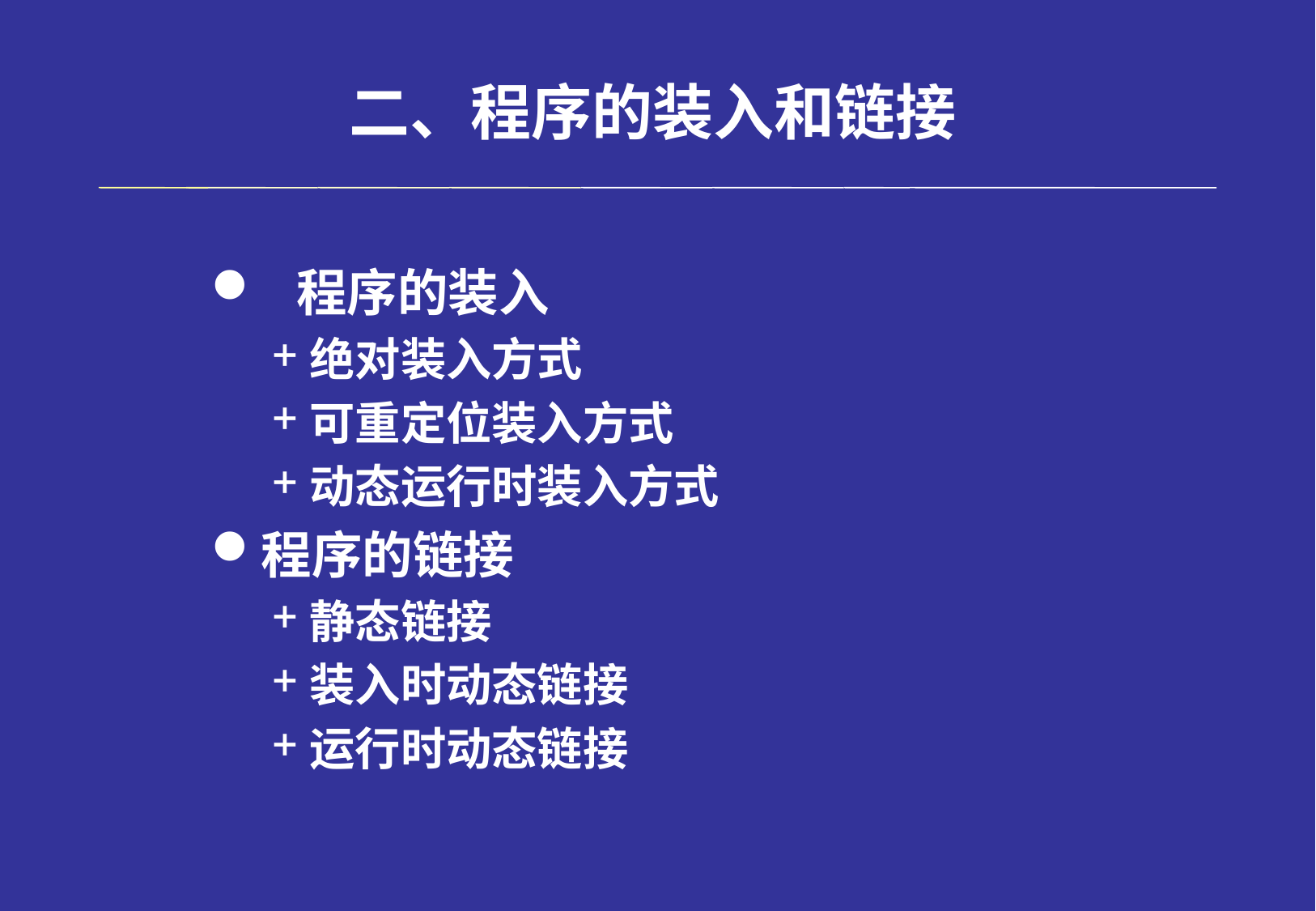

# 二、程序的装入和链接
  程序的装入
绝对装入方式
可重定位装入方式
动态运行时装入方式
程序的链接
静态链接
装入时动态链接
运行时动态链接